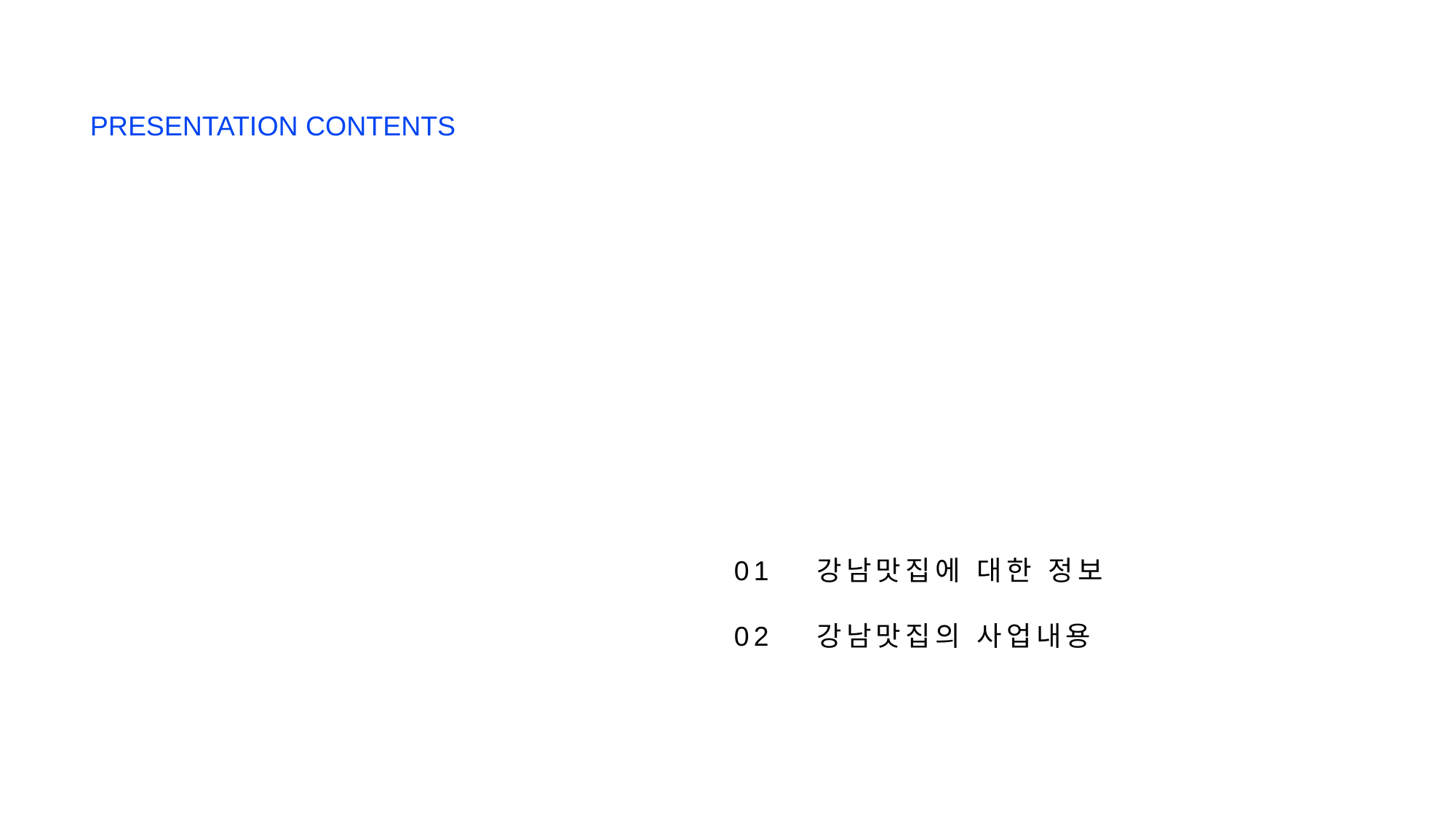

PRESENTATION CONTENTS
01   강남맛집에 대한 정보
02   강남맛집의 사업내용